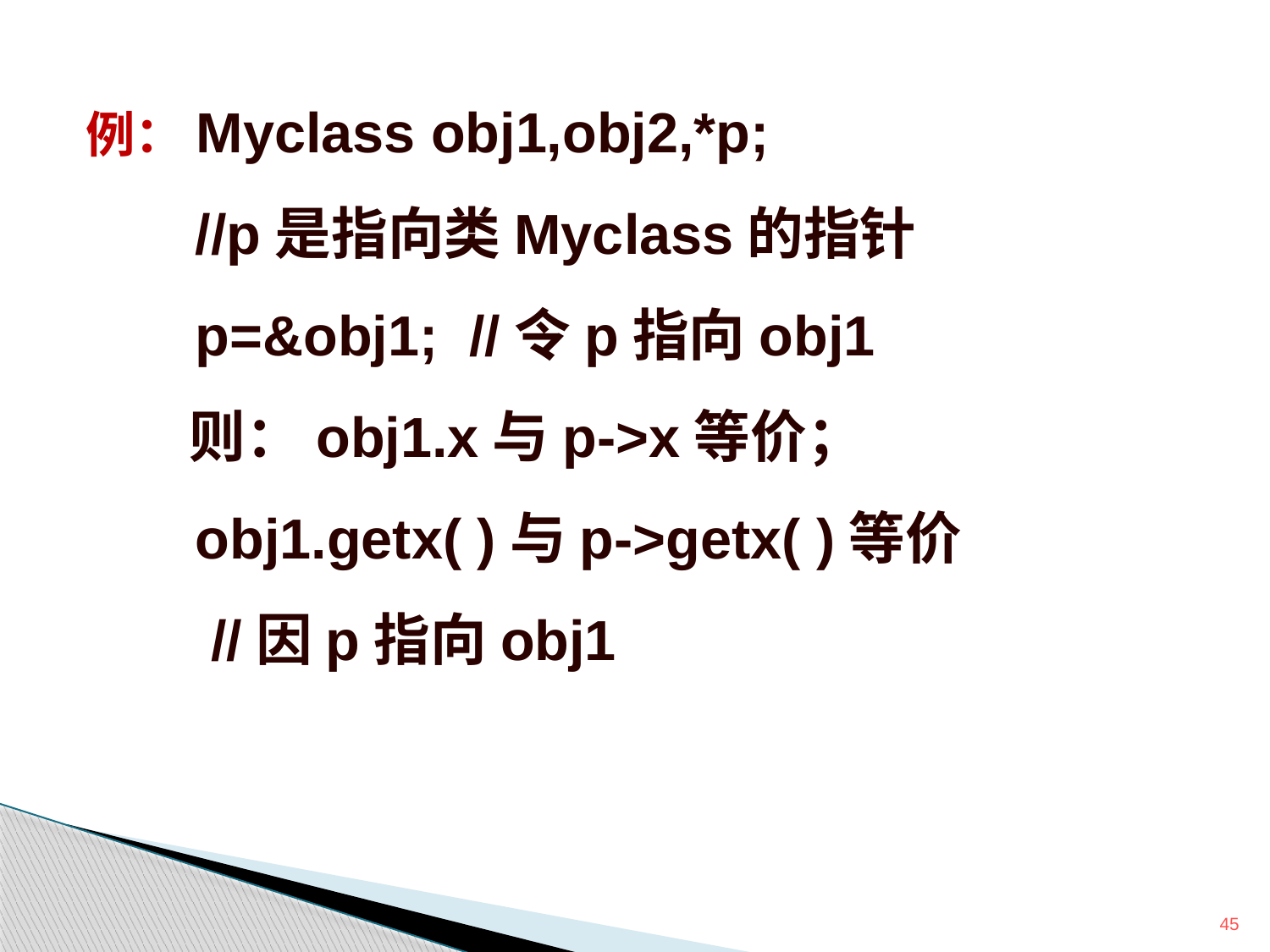

例：Myclass obj1,obj2,*p;
       //p是指向类Myclass的指针
       p=&obj1;  //令p指向obj1
       则：obj1.x与p->x等价；
       obj1.getx( )与p->getx( )等价
        //因p指向obj1
45